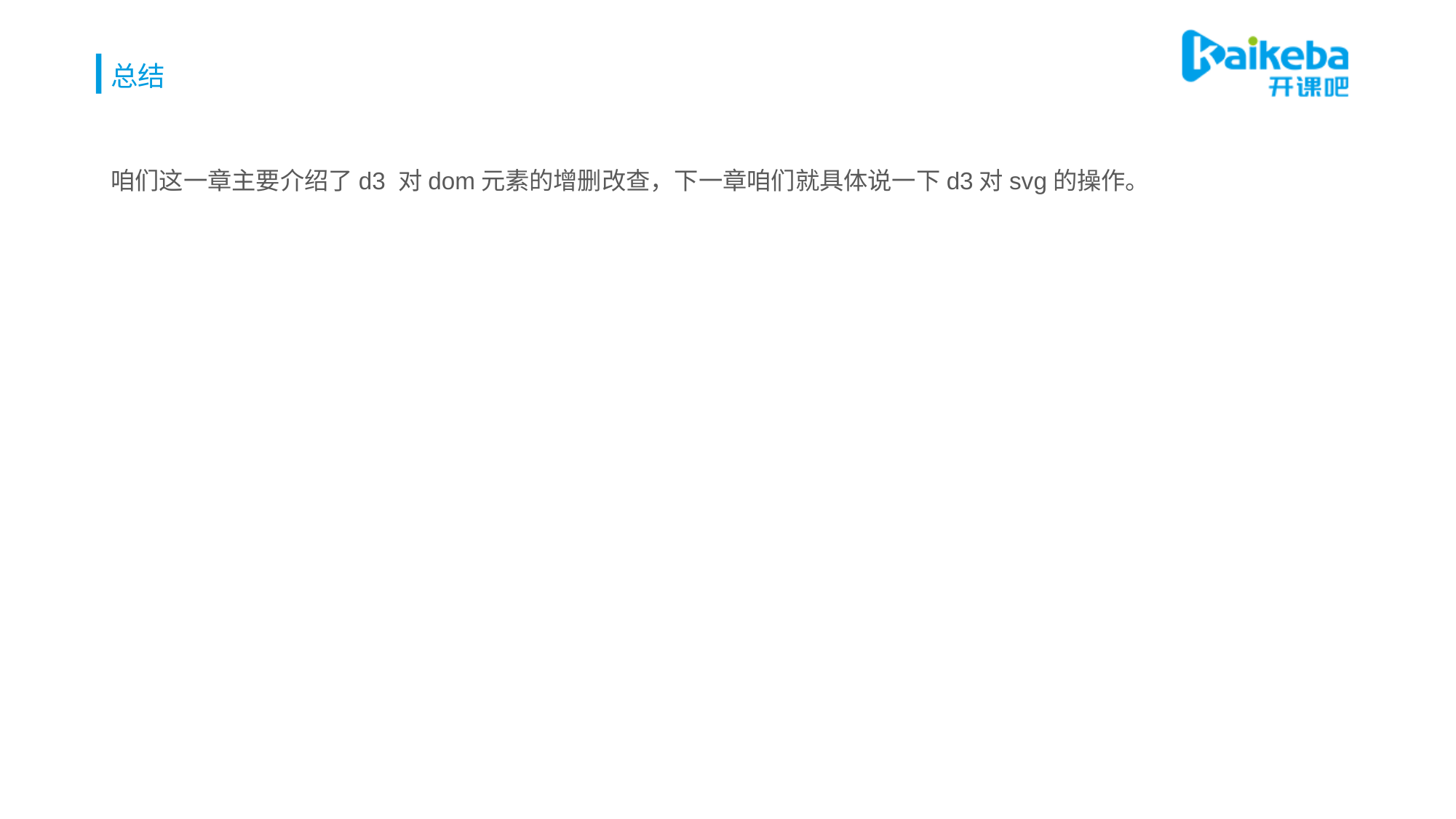

# 总结
咱们这一章主要介绍了d3 对dom元素的增删改查，下一章咱们就具体说一下d3对svg的操作。